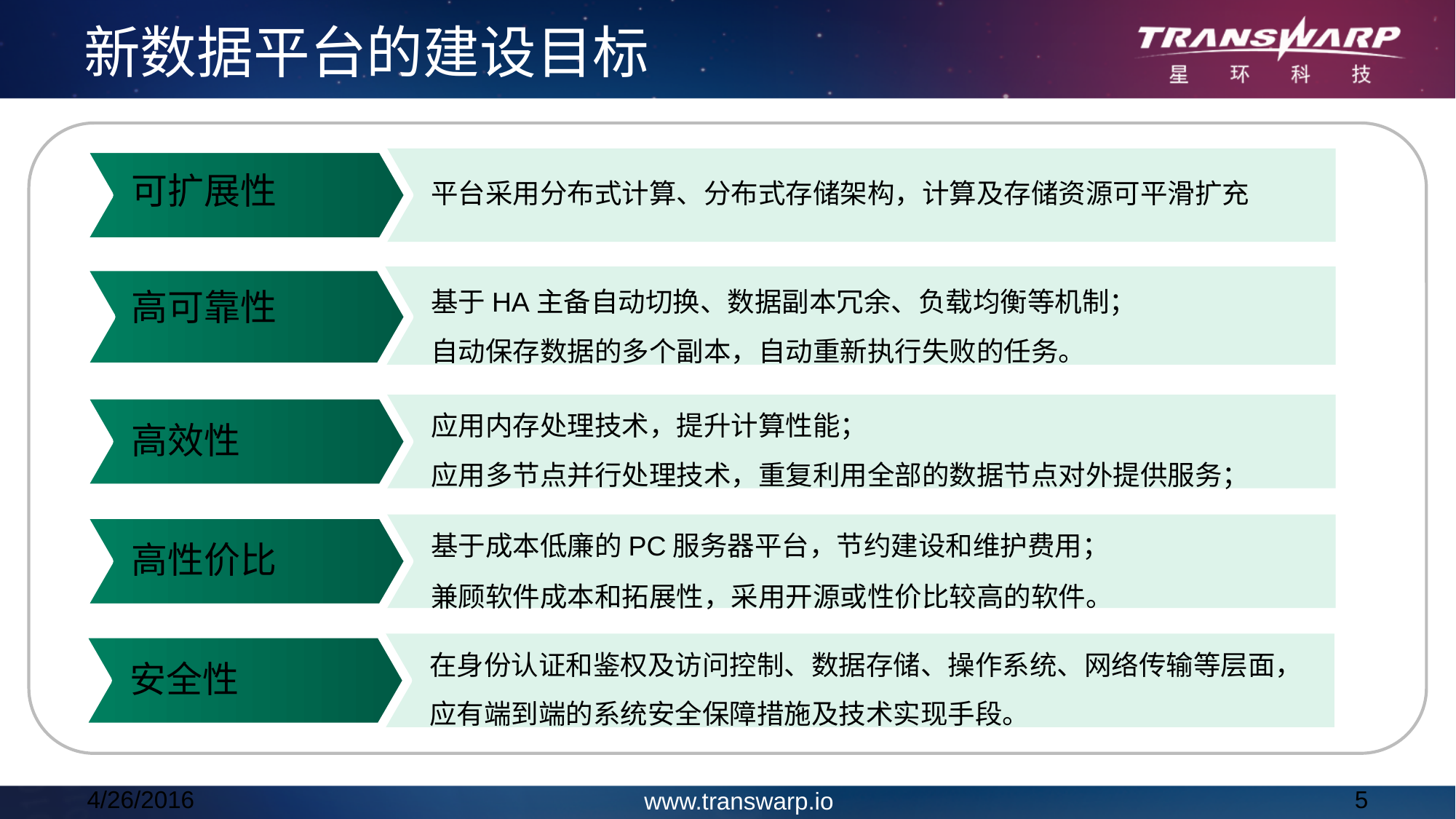

新数据平台的建设目标

可扩展性
平台采用分布式计算、分布式存储架构，计算及存储资源可平滑扩充
基于HA主备自动切换、数据副本冗余、负载均衡等机制；
自动保存数据的多个副本，自动重新执行失败的任务。

高可靠性
应用内存处理技术，提升计算性能；
应用多节点并行处理技术，重复利用全部的数据节点对外提供服务；

高效性
基于成本低廉的PC服务器平台，节约建设和维护费用；
兼顾软件成本和拓展性，采用开源或性价比较高的软件。

高性价比
在身份认证和鉴权及访问控制、数据存储、操作系统、网络传输等层面，应有端到端的系统安全保障措施及技术实现手段。

安全性